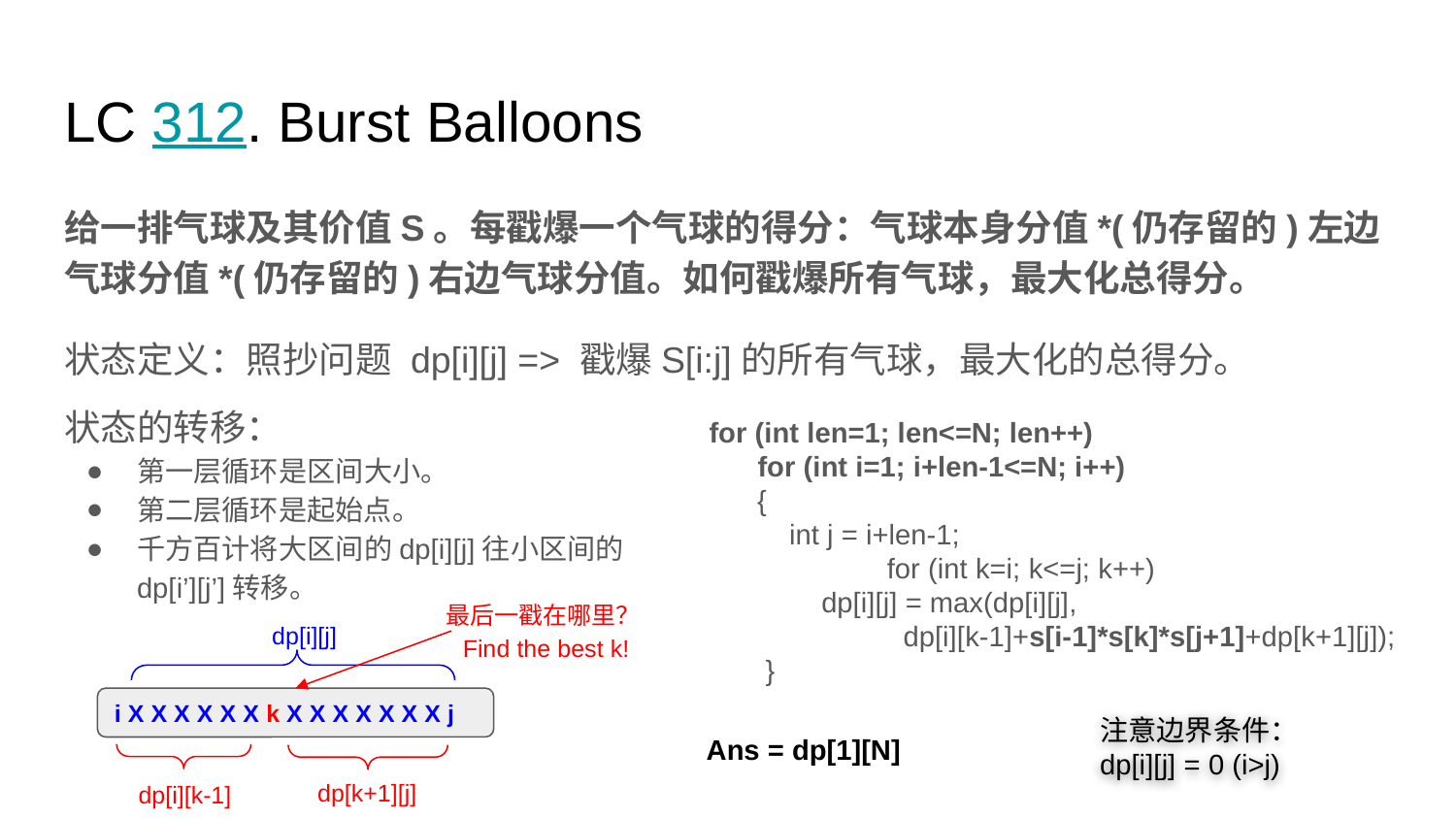

# LC 312. Burst Balloons

给一排气球及其价值S。每戳爆一个气球的得分：气球本身分值*(仍存留的)左边气球分值*(仍存留的)右边气球分值。如何戳爆所有气球，最大化总得分。
状态定义：照抄问题 dp[i][j] => 戳爆S[i:j]的所有气球，最大化的总得分。

状态的转移：
第一层循环是区间大小。
第二层循环是起始点。
千方百计将大区间的dp[i][j]往小区间的dp[i’][j’]转移。
for (int len=1; len<=N; len++)
for (int i=1; i+len-1<=N; i++)
      {
          int j = i+len-1;
	    for (int k=i; k<=j; k++)
              dp[i][j] = max(dp[i][j],
dp[i][k-1]+s[i-1]*s[k]*s[j+1]+dp[k+1][j]);
       }

最后一戳在哪里？Find the best k!
dp[i][j]

i X X X X X X k X X X X X X X j

注意边界条件：
dp[i][j] = 0 (i>j)
Ans = dp[1][N]
dp[k+1][j]
dp[i][k-1]